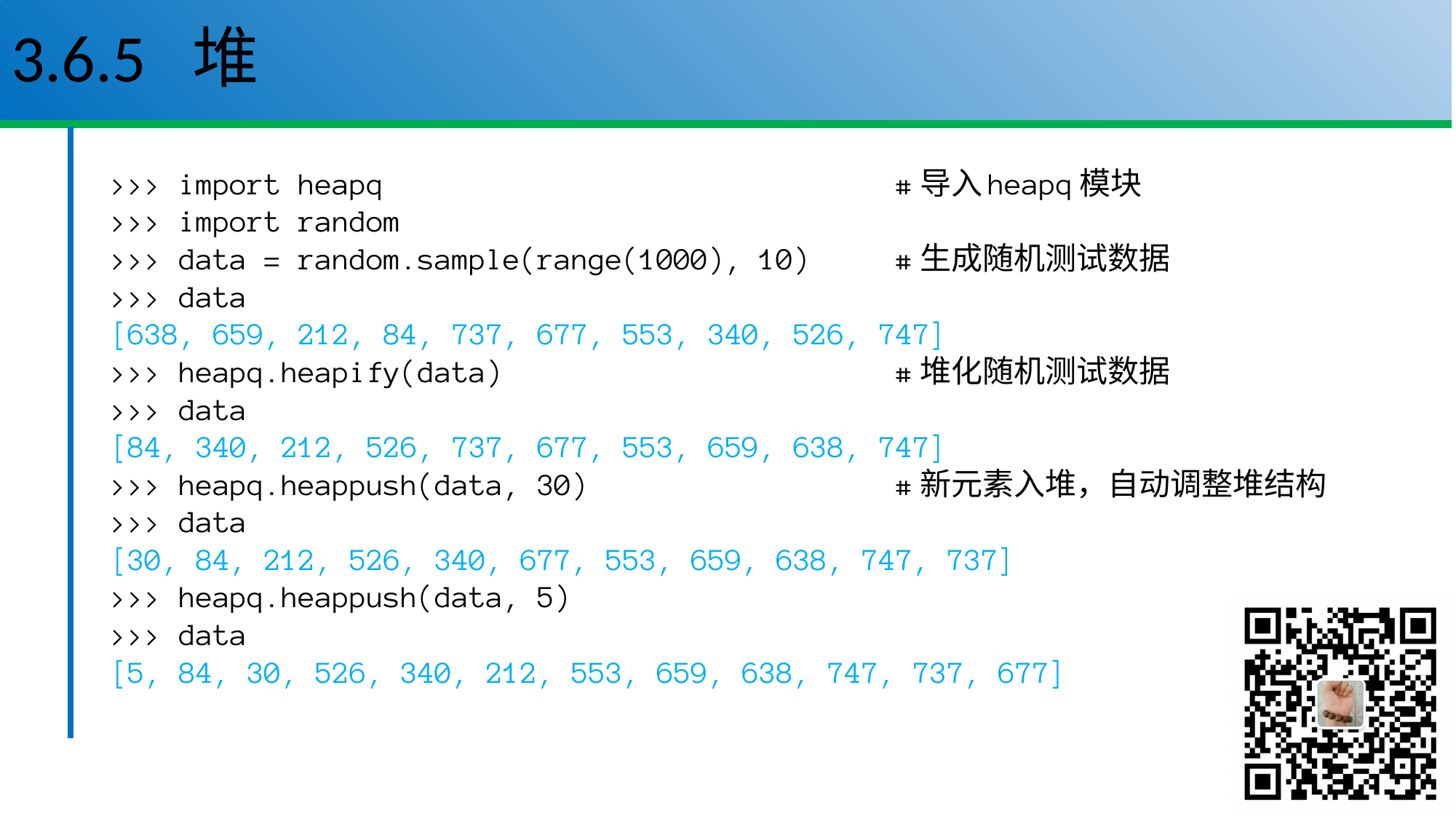

# 3.6.5  堆
>>> import heapq                              #导入heapq模块
>>> import random
>>> data = random.sample(range(1000), 10)     #生成随机测试数据
>>> data
[638, 659, 212, 84, 737, 677, 553, 340, 526, 747]
>>> heapq.heapify(data)                       #堆化随机测试数据
>>> data
[84, 340, 212, 526, 737, 677, 553, 659, 638, 747]
>>> heapq.heappush(data, 30)                  #新元素入堆，自动调整堆结构
>>> data
[30, 84, 212, 526, 340, 677, 553, 659, 638, 747, 737]
>>> heapq.heappush(data, 5)
>>> data
[5, 84, 30, 526, 340, 212, 553, 659, 638, 747, 737, 677]
87